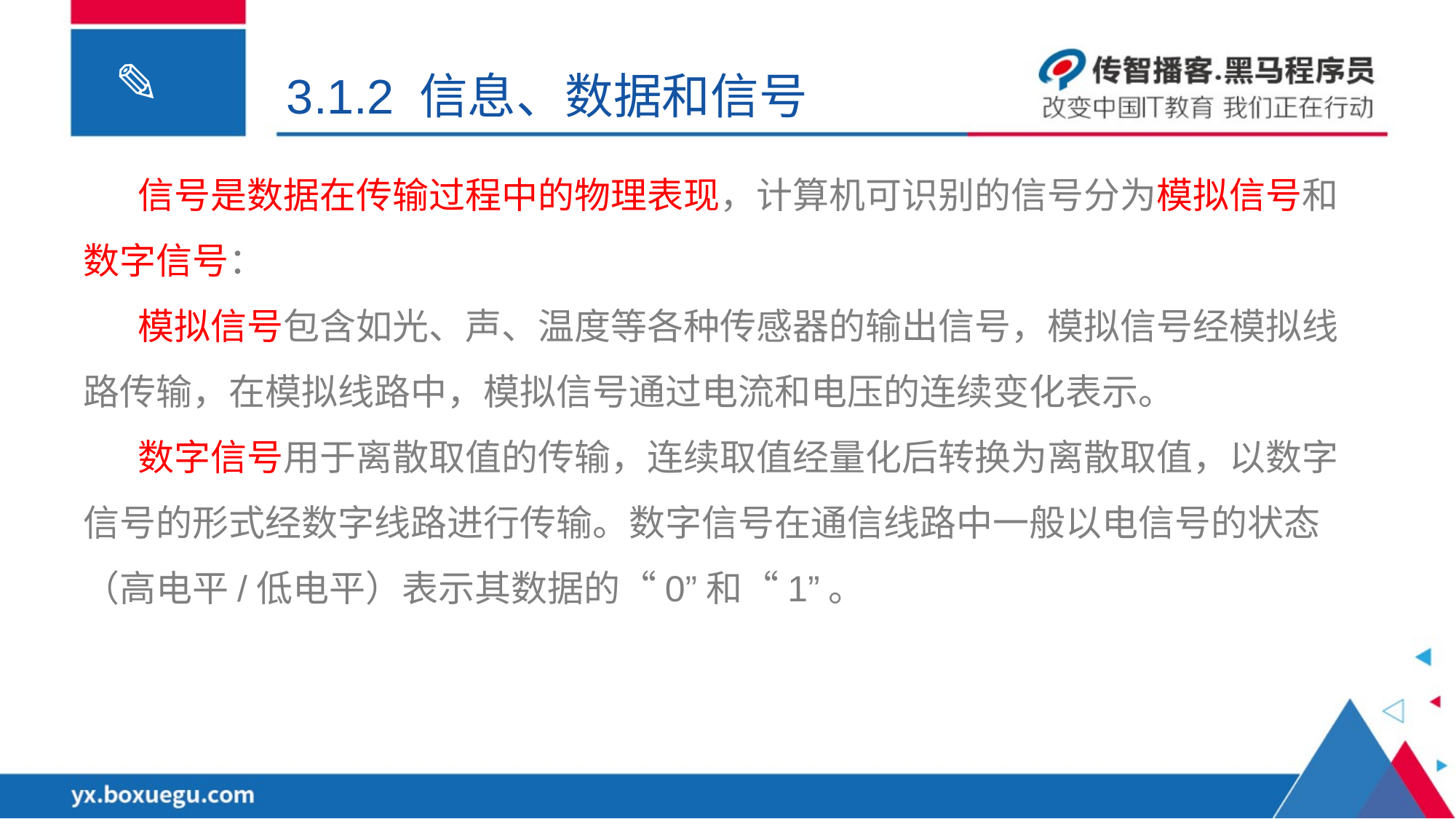

3.1.2 信息、数据和信号
信号是数据在传输过程中的物理表现，计算机可识别的信号分为模拟信号和数字信号：
模拟信号包含如光、声、温度等各种传感器的输出信号，模拟信号经模拟线路传输，在模拟线路中，模拟信号通过电流和电压的连续变化表示。
数字信号用于离散取值的传输，连续取值经量化后转换为离散取值，以数字信号的形式经数字线路进行传输。数字信号在通信线路中一般以电信号的状态（高电平/低电平）表示其数据的“0”和“1”。